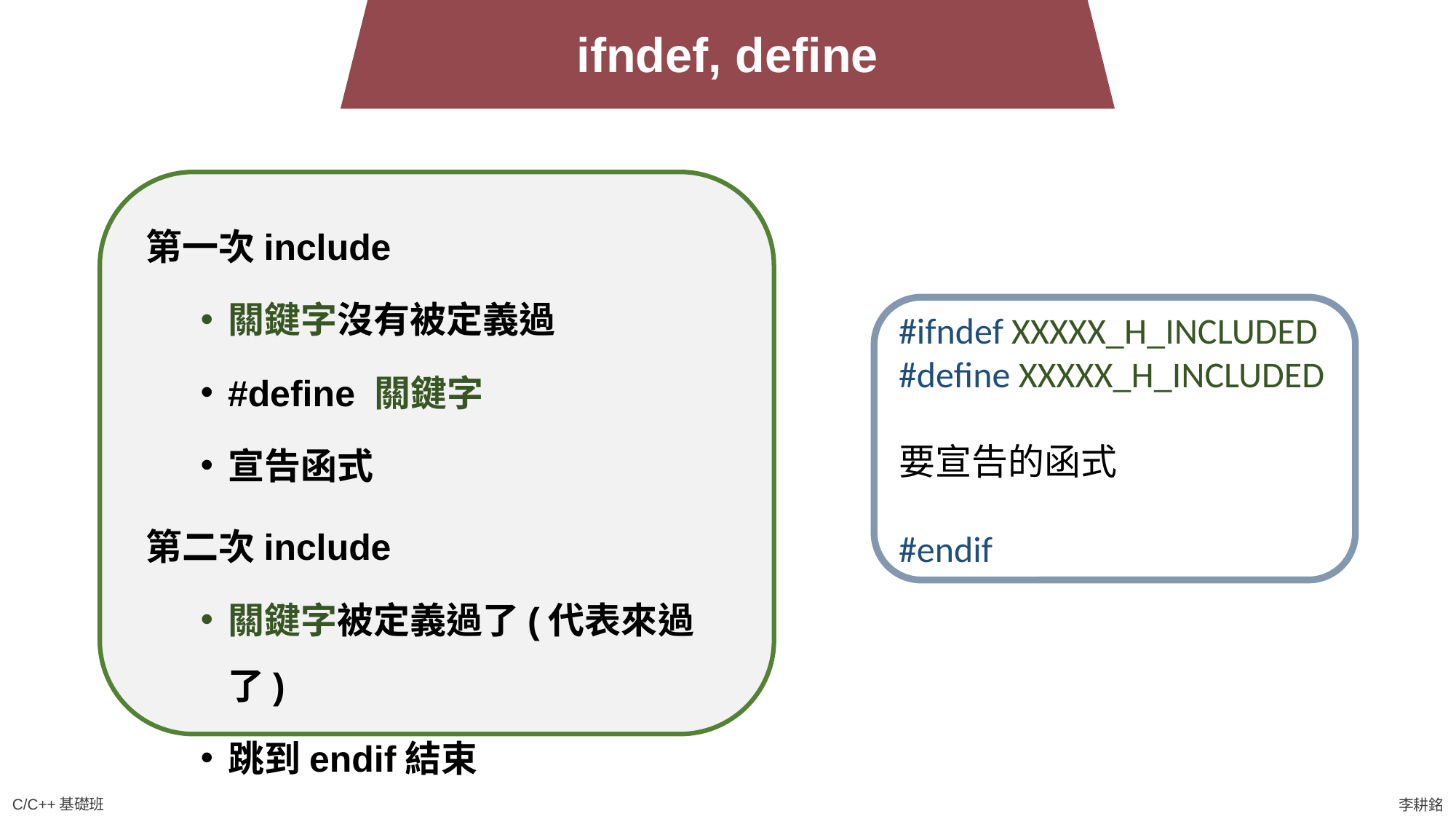

ifndef, define

第一次include
關鍵字沒有被定義過
#define 關鍵字
宣告函式
第二次include
關鍵字被定義過了(代表來過了)
跳到endif結束

#ifndef XXXXX_H_INCLUDED
#define XXXXX_H_INCLUDED

要宣告的函式

#endif
C/C++基礎班
李耕銘